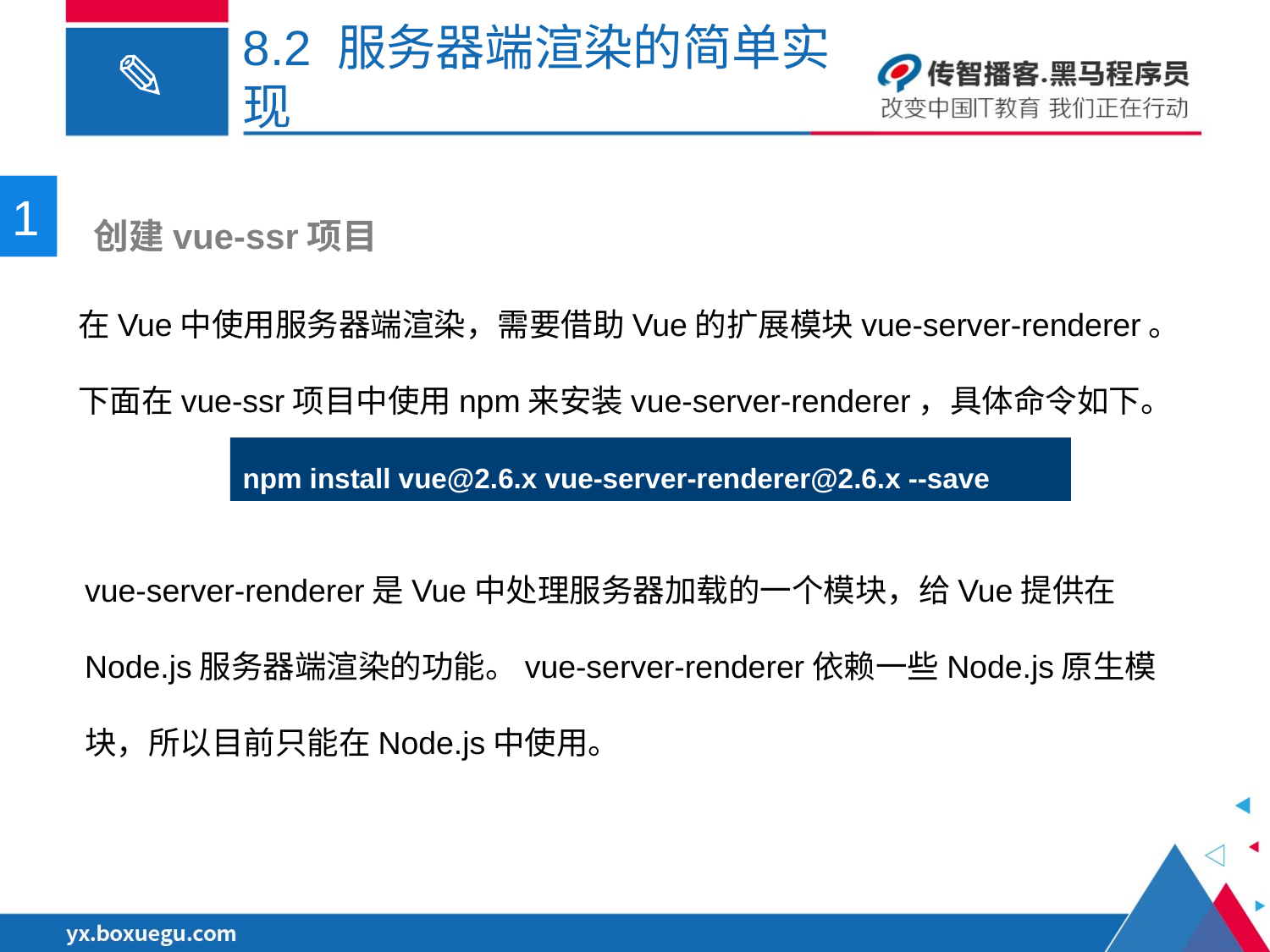

# 8.2 服务器端渲染的简单实现

1
  创建vue-ssr项目
在Vue中使用服务器端渲染，需要借助Vue的扩展模块vue-server-renderer。下面在vue-ssr项目中使用npm来安装vue-server-renderer，具体命令如下。
npm install vue@2.6.x vue-server-renderer@2.6.x --save
vue-server-renderer是Vue中处理服务器加载的一个模块，给Vue提供在Node.js服务器端渲染的功能。vue-server-renderer依赖一些Node.js原生模块，所以目前只能在Node.js中使用。